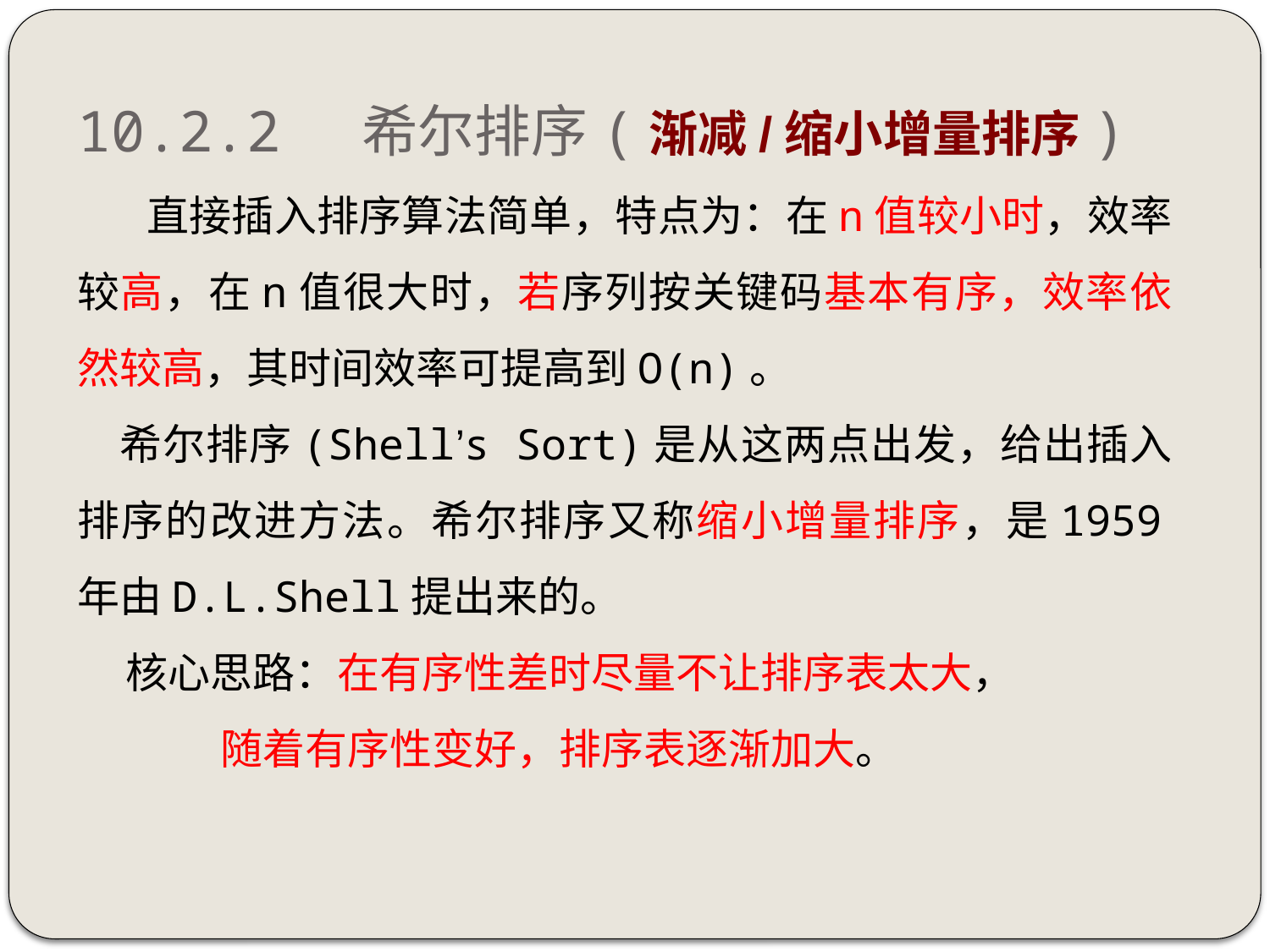

10.2.2  希尔排序(渐减/缩小增量排序)
      直接插入排序算法简单，特点为：在n值较小时，效率较高，在n值很大时，若序列按关键码基本有序，效率依然较高，其时间效率可提高到O(n)。
   希尔排序(Shell’s Sort)是从这两点出发，给出插入排序的改进方法。希尔排序又称缩小增量排序，是1959年由D.L.Shell提出来的。
    核心思路：在有序性差时尽量不让排序表太大，
              随着有序性变好，排序表逐渐加大。